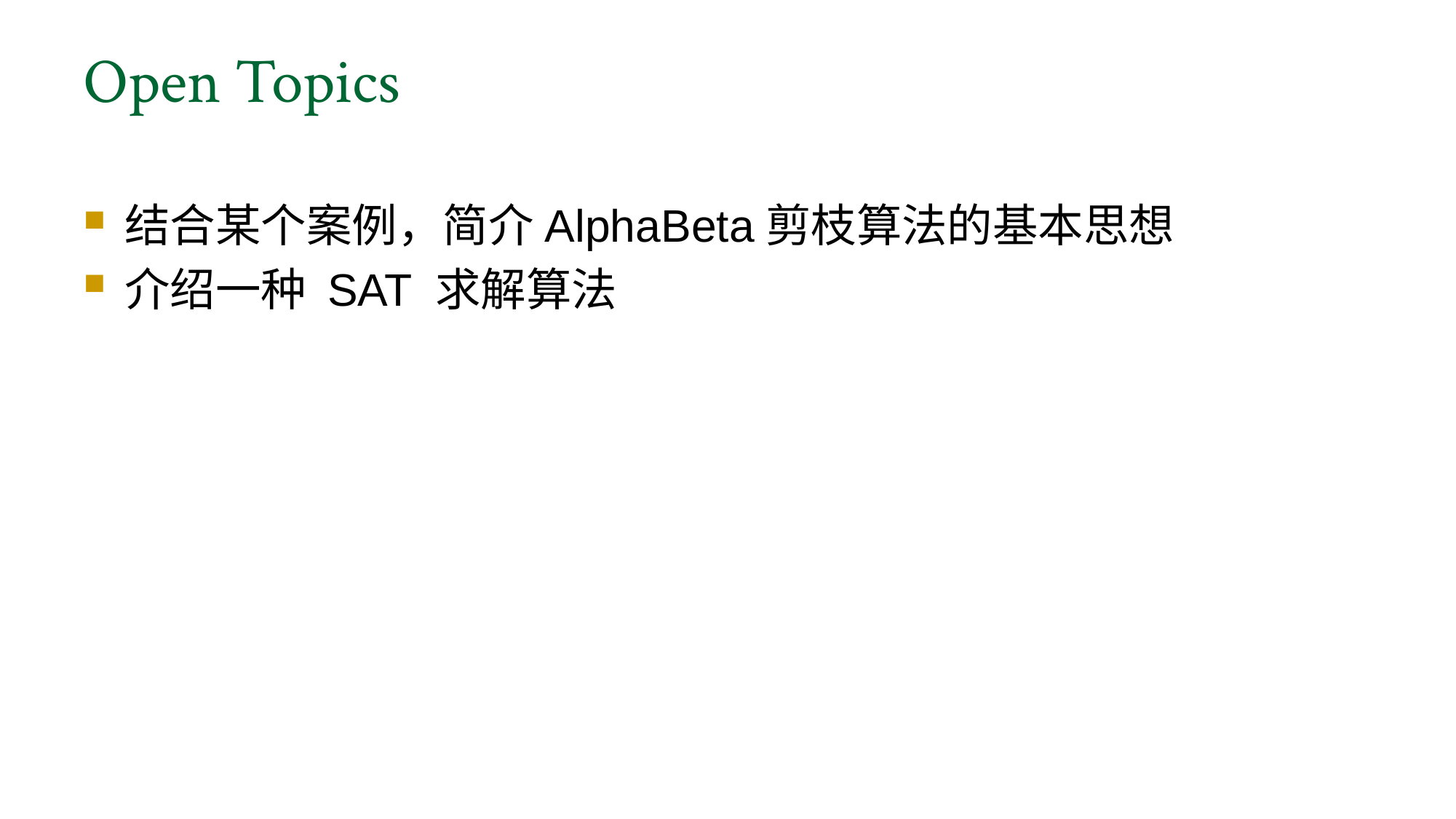

# Open Topics
结合某个案例，简介AlphaBeta剪枝算法的基本思想
介绍一种 SAT 求解算法